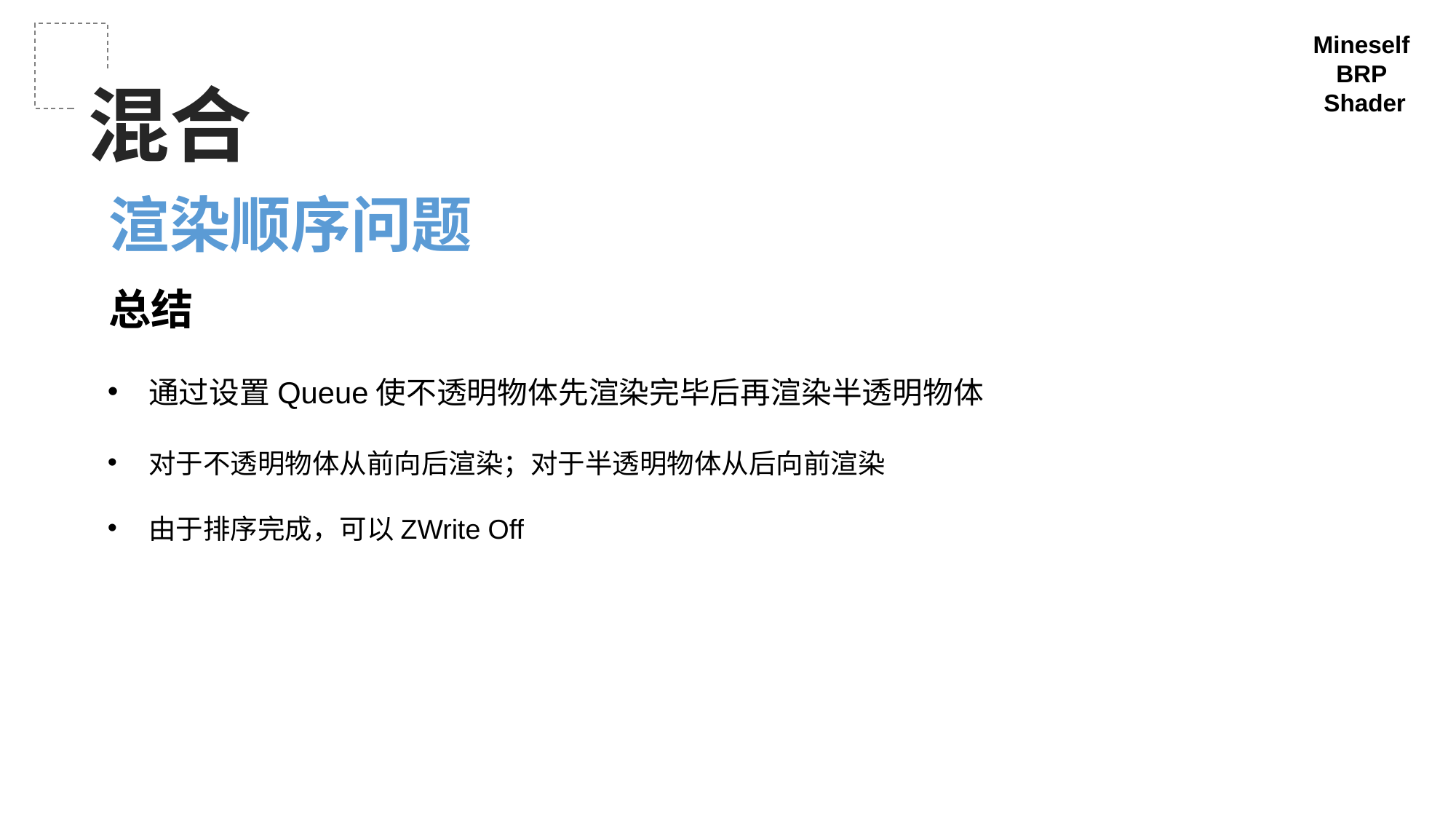

Mineself
BRP
Shader

混合
渲染顺序问题
总结
通过设置Queue使不透明物体先渲染完毕后再渲染半透明物体

对于不透明物体从前向后渲染；对于半透明物体从后向前渲染

由于排序完成，可以ZWrite Off